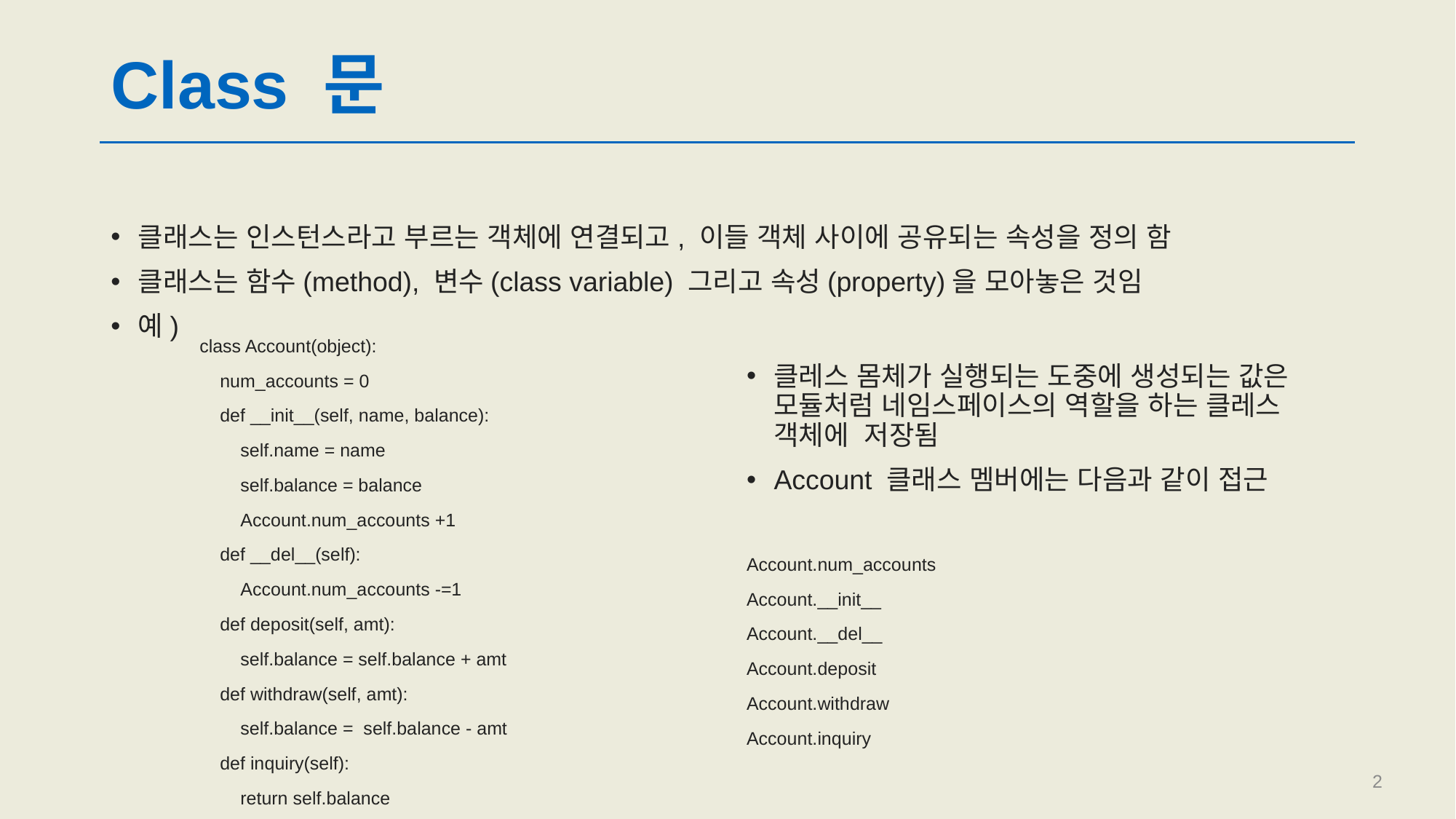

# Class 문
클래스는 인스턴스라고 부르는 객체에 연결되고, 이들 객체 사이에 공유되는 속성을 정의 함
클래스는 함수(method), 변수(class variable) 그리고 속성(property)을 모아놓은 것임
예)
class Account(object):
    num_accounts = 0
    def __init__(self, name, balance):
        self.name = name
        self.balance = balance
        Account.num_accounts +1
    def __del__(self):
        Account.num_accounts -=1
    def deposit(self, amt):
        self.balance = self.balance + amt
    def withdraw(self, amt):
        self.balance =  self.balance - amt
    def inquiry(self):
        return self.balance
클레스 몸체가 실행되는 도중에 생성되는 값은 모듈처럼 네임스페이스의 역할을 하는 클레스 객체에  저장됨
Account 클래스 멤버에는 다음과 같이 접근

Account.num_accounts
Account.__init__
Account.__del__
Account.deposit
Account.withdraw
Account.inquiry

2